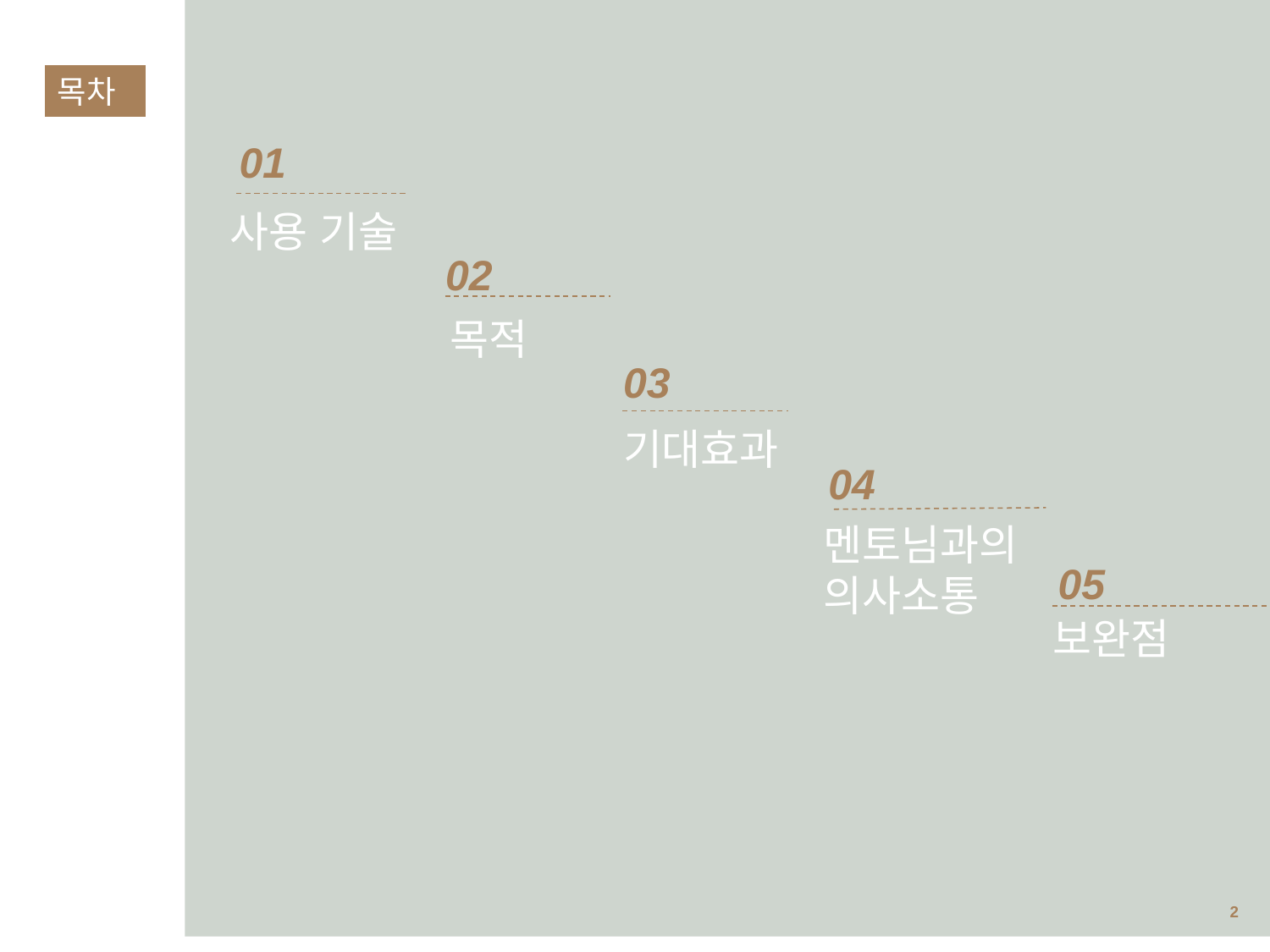

목차
01
사용 기술
02
목적
03
기대효과
04
멘토님과의
의사소통
05
보완점
2